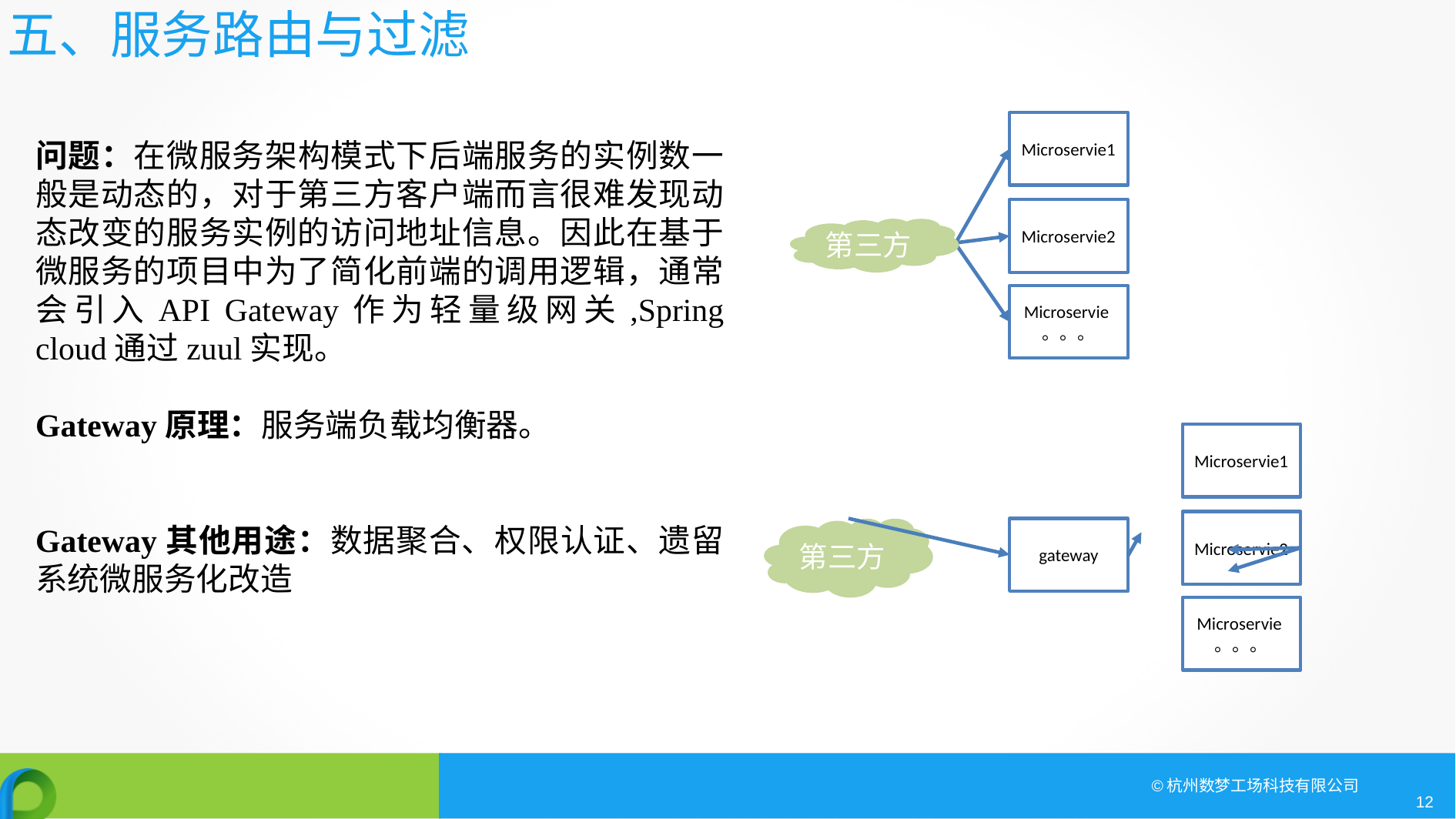

# 五、服务路由与过滤
Microservie1
问题：在微服务架构模式下后端服务的实例数一般是动态的，对于第三方客户端而言很难发现动态改变的服务实例的访问地址信息。因此在基于微服务的项目中为了简化前端的调用逻辑，通常会引入API Gateway作为轻量级网关,Spring cloud通过zuul实现。

Gateway原理：服务端负载均衡器。

Gateway其他用途：数据聚合、权限认证、遗留系统微服务化改造

Microservie2
第三方
Microservie。。。
Microservie1
Microservie2
第三方
gateway
Microservie。。。